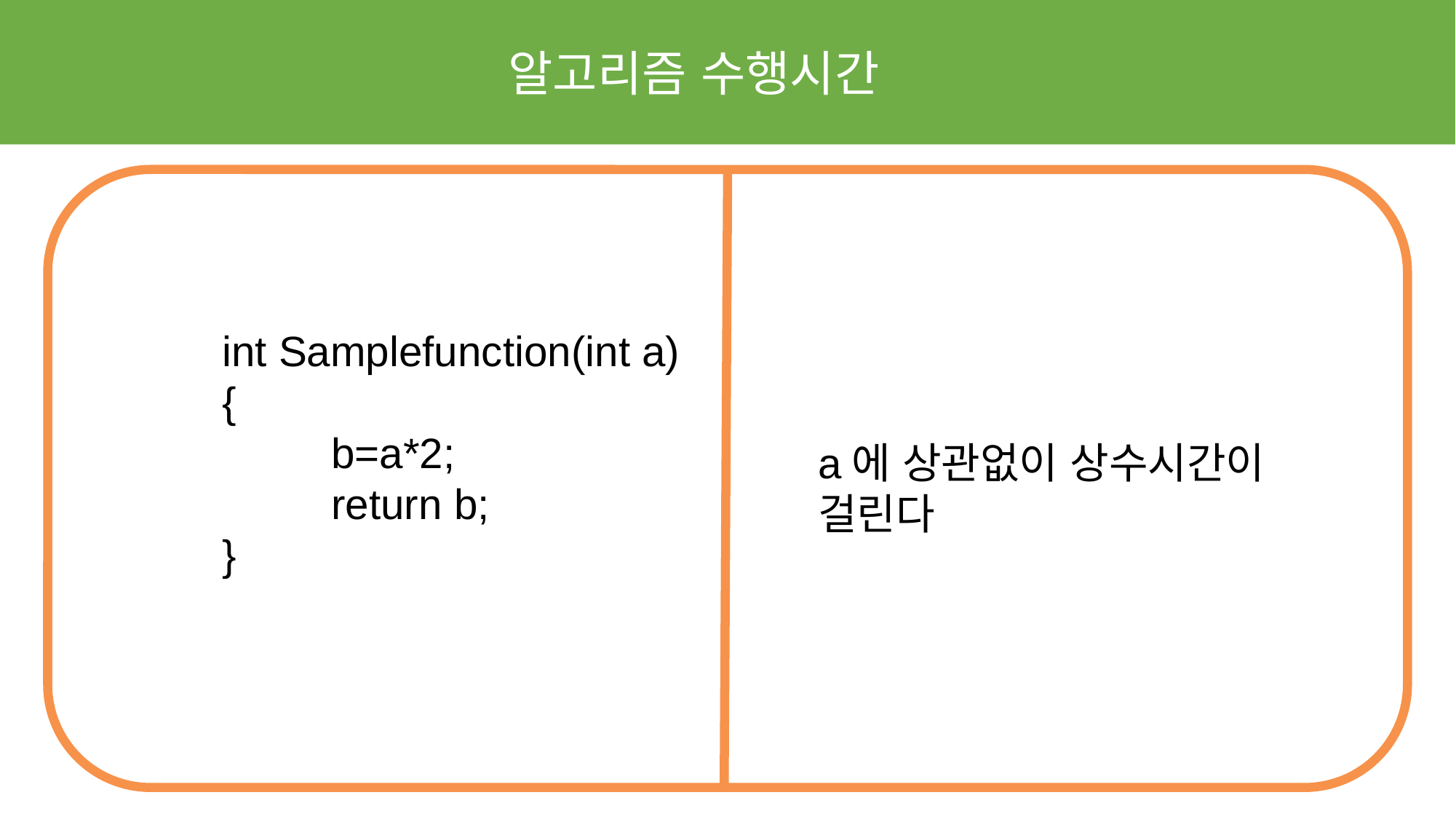

알고리즘 수행시간

int Samplefunction(int a)
{
	b=a*2;
	return b;
}

a에 상관없이 상수시간이 걸린다